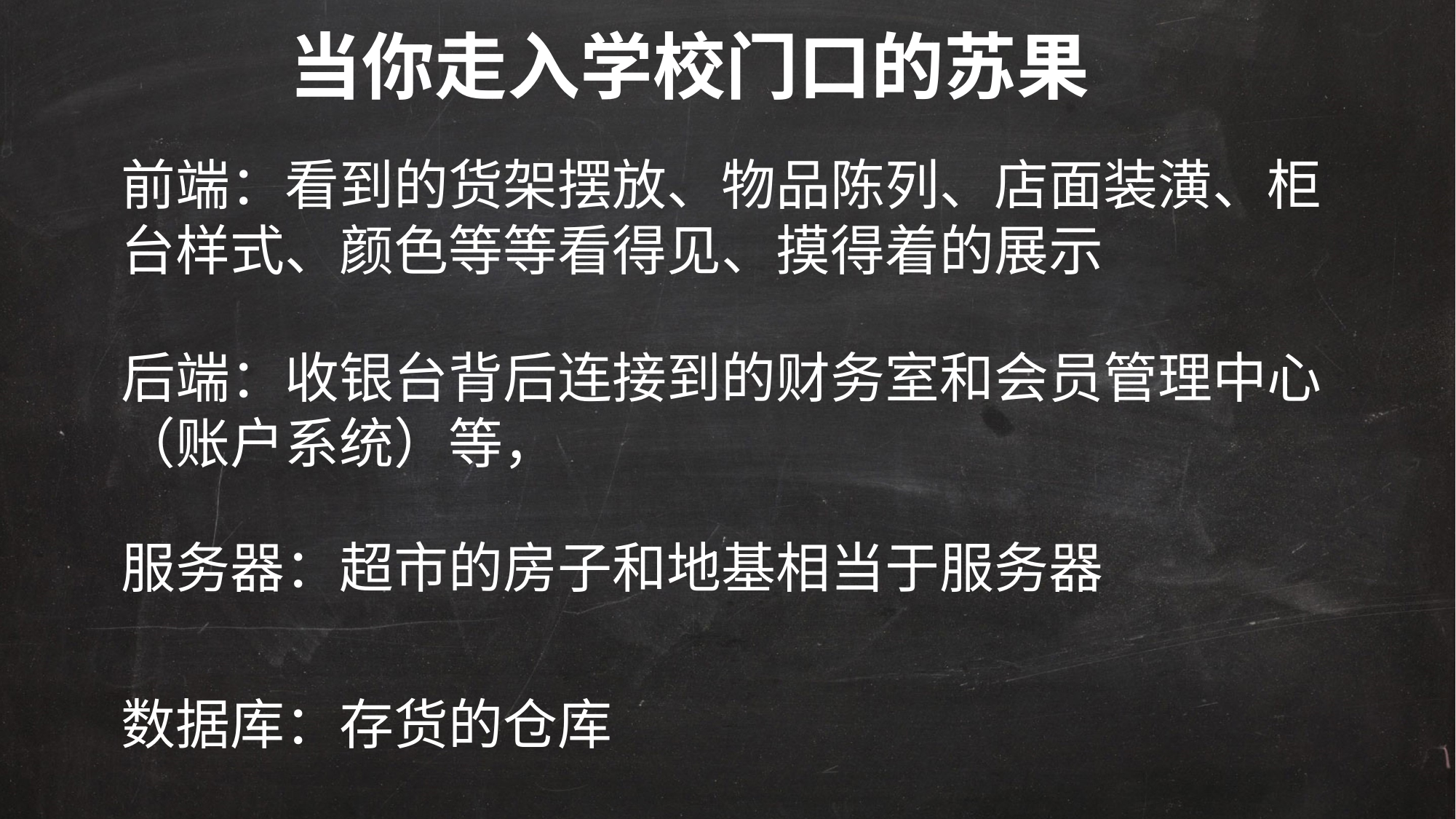

当你走入学校门口的苏果
前端：看到的货架摆放、物品陈列、店面装潢、柜台样式、颜色等等看得见、摸得着的展示
后端：收银台背后连接到的财务室和会员管理中心（账户系统）等，
服务器：超市的房子和地基相当于服务器
数据库：存货的仓库